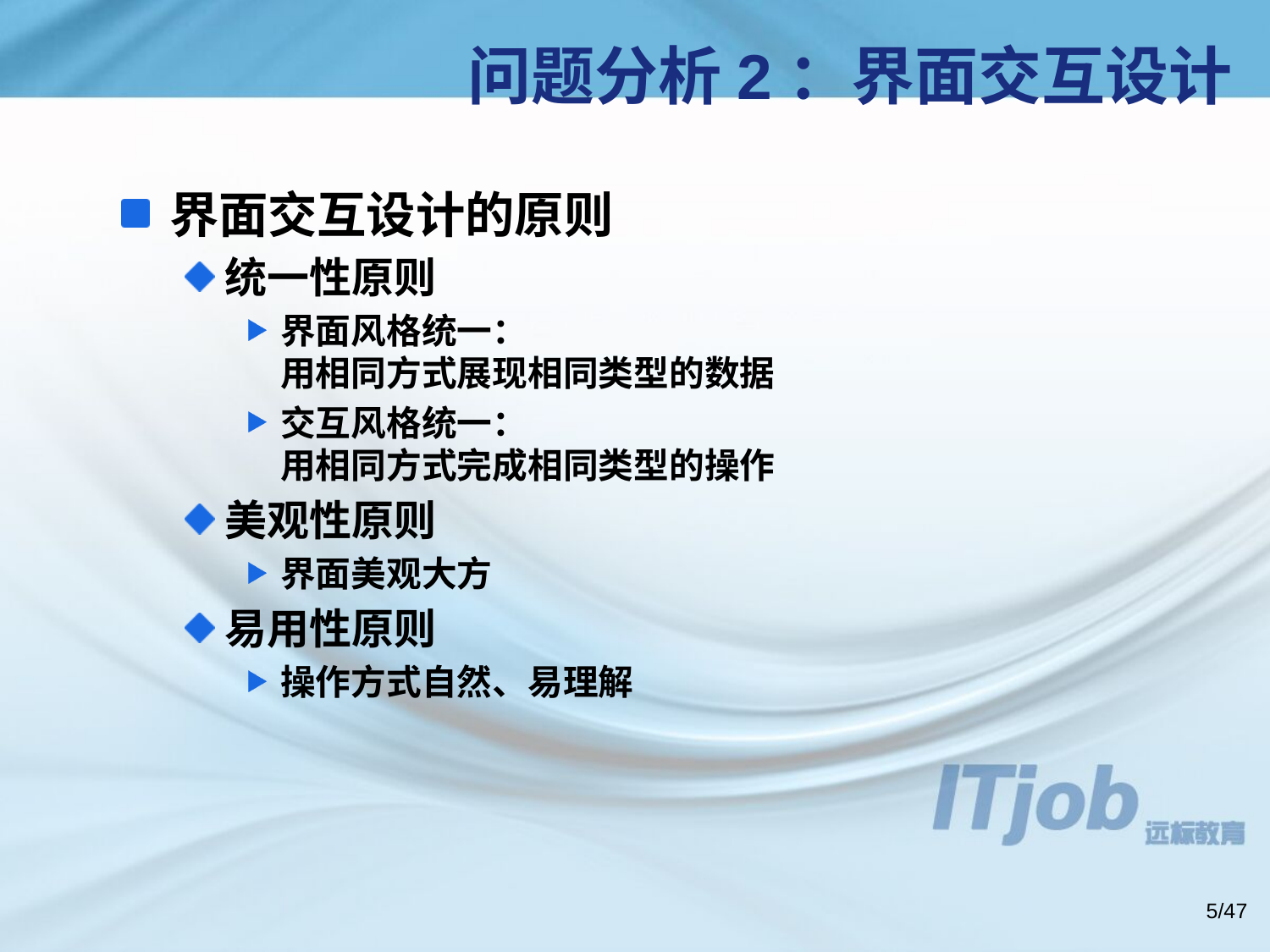

# 问题分析2：界面交互设计
界面交互设计的原则
统一性原则
界面风格统一：
用相同方式展现相同类型的数据
交互风格统一：
用相同方式完成相同类型的操作
美观性原则
界面美观大方
易用性原则
操作方式自然、易理解
5/47